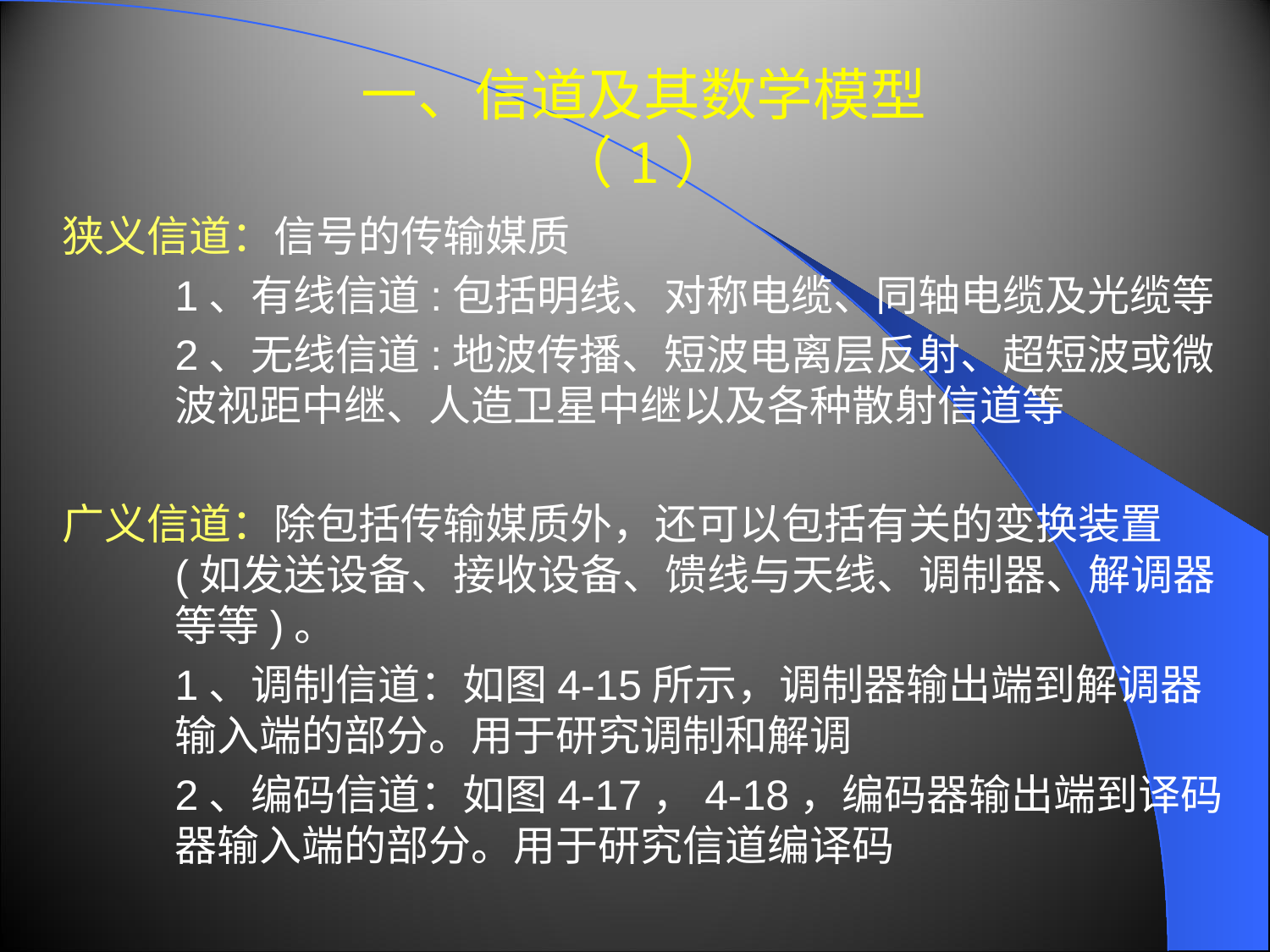

# 一、信道及其数学模型（1）
狭义信道：信号的传输媒质
	1、有线信道:包括明线、对称电缆、同轴电缆及光缆等
	2、无线信道:地波传播、短波电离层反射、超短波或微波视距中继、人造卫星中继以及各种散射信道等

广义信道：除包括传输媒质外，还可以包括有关的变换装置(如发送设备、接收设备、馈线与天线、调制器、解调器等等)。
	1、调制信道：如图4-15所示，调制器输出端到解调器输入端的部分。用于研究调制和解调
	2、编码信道：如图4-17，4-18，编码器输出端到译码器输入端的部分。用于研究信道编译码